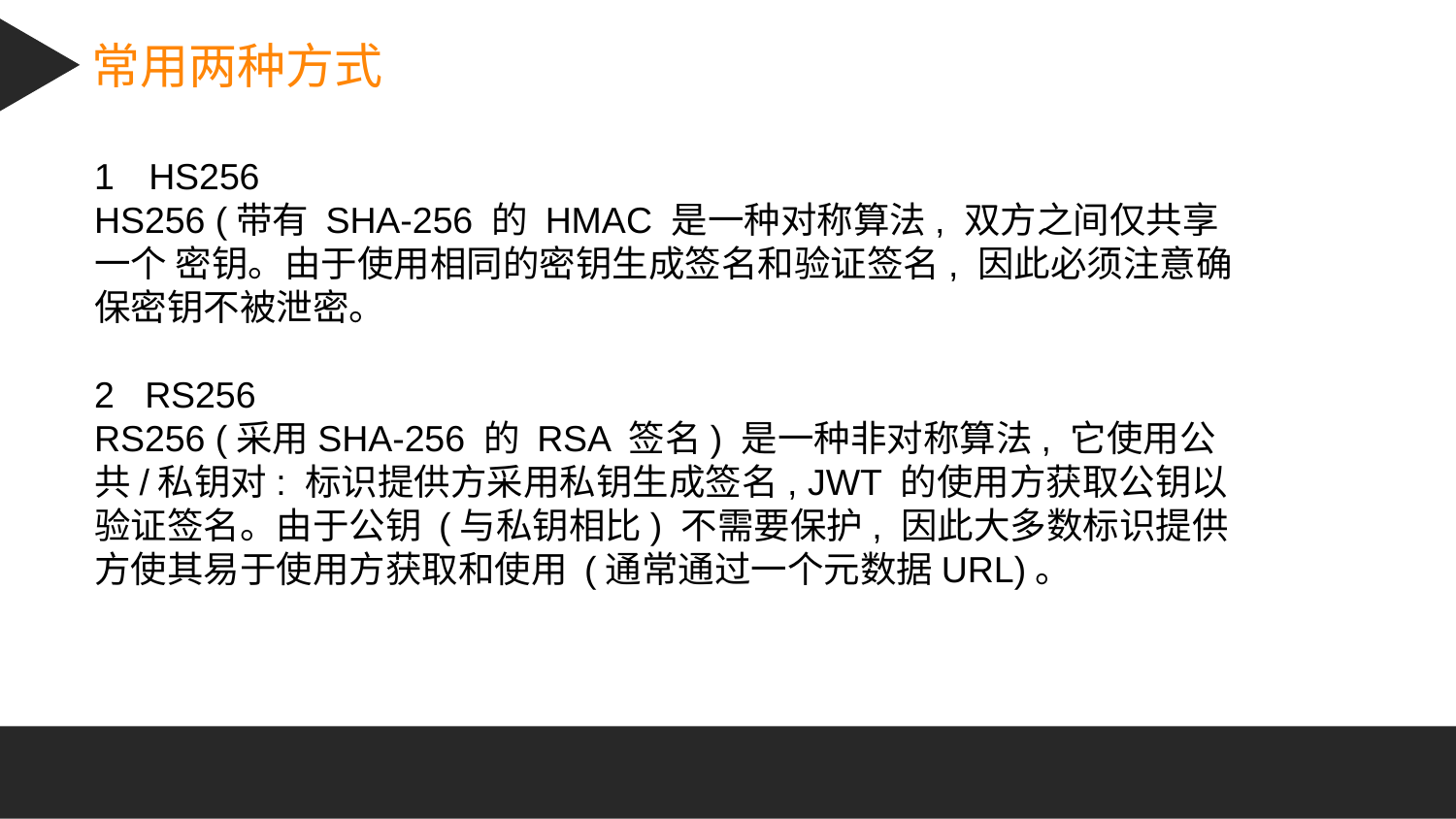

常用两种方式
HS256
HS256 (带有 SHA-256 的 HMAC 是一种对称算法, 双方之间仅共享一个 密钥。由于使用相同的密钥生成签名和验证签名, 因此必须注意确保密钥不被泄密。

2   RS256
RS256 (采用SHA-256 的 RSA 签名) 是一种非对称算法, 它使用公共/私钥对: 标识提供方采用私钥生成签名, JWT 的使用方获取公钥以验证签名。由于公钥 (与私钥相比) 不需要保护, 因此大多数标识提供方使其易于使用方获取和使用 (通常通过一个元数据URL)。